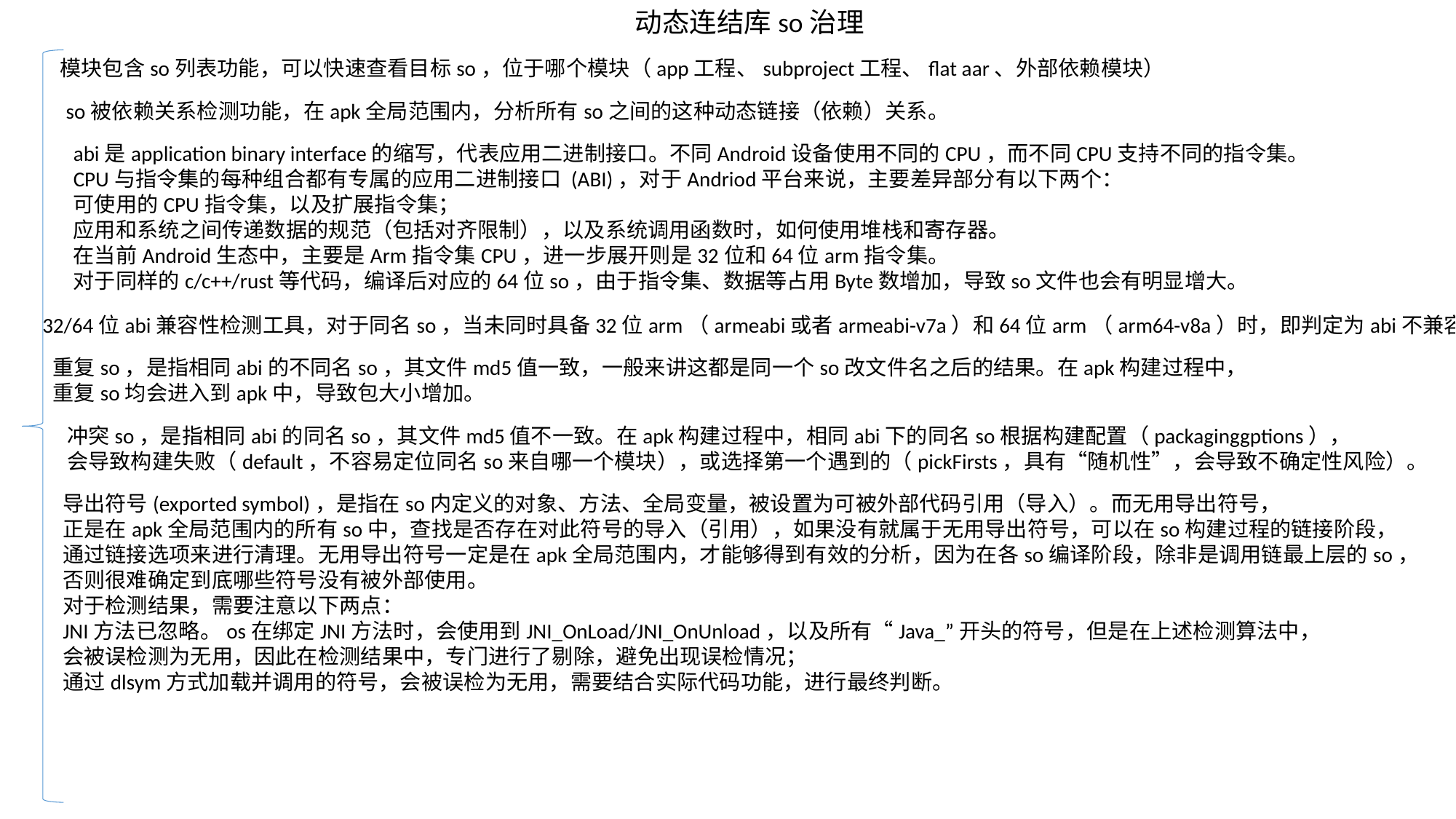

动态连结库so治理

模块包含so列表功能，可以快速查看目标so，位于哪个模块（app工程、subproject工程、flat aar、外部依赖模块）
so被依赖关系检测功能，在apk全局范围内，分析所有so之间的这种动态链接（依赖）关系。
abi是application binary interface的缩写，代表应用二进制接口。不同Android设备使用不同的CPU，而不同CPU支持不同的指令集。
CPU与指令集的每种组合都有专属的应用二进制接口 (ABI)，对于Andriod平台来说，主要差异部分有以下两个：
可使用的CPU指令集，以及扩展指令集；
应用和系统之间传递数据的规范（包括对齐限制），以及系统调用函数时，如何使用堆栈和寄存器。
在当前Android生态中，主要是Arm指令集CPU，进一步展开则是32位和64位arm指令集。
对于同样的c/c++/rust等代码，编译后对应的64位so，由于指令集、数据等占用Byte数增加，导致so文件也会有明显增大。
32/64位abi兼容性检测工具，对于同名so，当未同时具备32位arm（armeabi或者armeabi-v7a）和64位arm（arm64-v8a）时，即判定为abi不兼容。
重复so，是指相同abi的不同名so，其文件md5值一致，一般来讲这都是同一个so改文件名之后的结果。在apk构建过程中，
重复so均会进入到apk中，导致包大小增加。
冲突so，是指相同abi的同名so，其文件md5值不一致。在apk构建过程中，相同abi下的同名so根据构建配置（packaginggptions），
会导致构建失败（default，不容易定位同名so来自哪一个模块），或选择第一个遇到的（pickFirsts，具有“随机性”，会导致不确定性风险）。
导出符号(exported symbol)，是指在so内定义的对象、方法、全局变量，被设置为可被外部代码引用（导入）。而无用导出符号，
正是在apk全局范围内的所有so中，查找是否存在对此符号的导入（引用），如果没有就属于无用导出符号，可以在so构建过程的链接阶段，
通过链接选项来进行清理。无用导出符号一定是在apk全局范围内，才能够得到有效的分析，因为在各so编译阶段，除非是调用链最上层的so，
否则很难确定到底哪些符号没有被外部使用。
对于检测结果，需要注意以下两点：
JNI方法已忽略。os在绑定JNI方法时，会使用到JNI_OnLoad/JNI_OnUnload，以及所有“Java_”开头的符号，但是在上述检测算法中，
会被误检测为无用，因此在检测结果中，专门进行了剔除，避免出现误检情况；
通过dlsym方式加载并调用的符号，会被误检为无用，需要结合实际代码功能，进行最终判断。